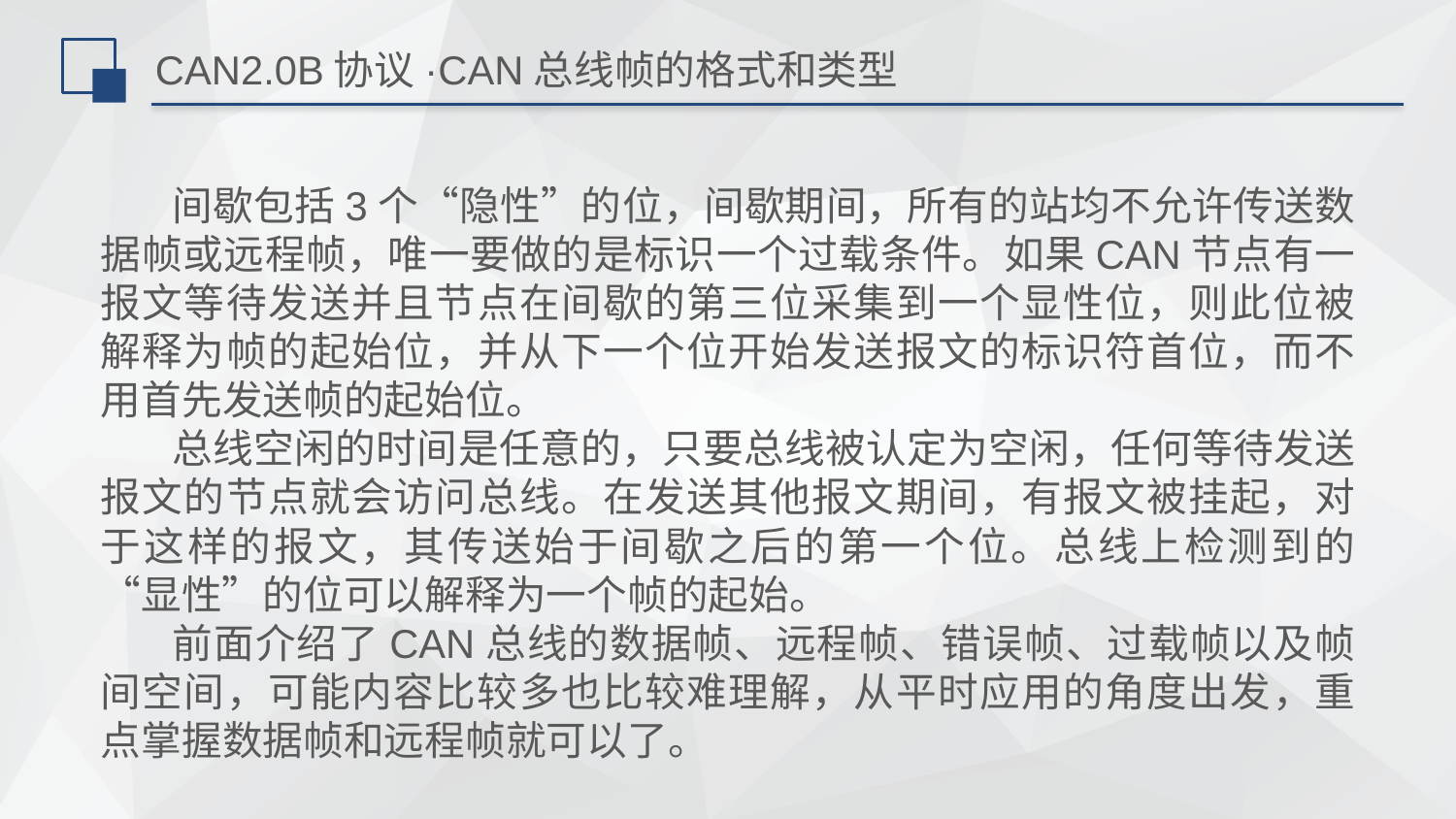

# CAN2.0B协议·CAN总线帧的格式和类型
间歇包括3个“隐性”的位，间歇期间，所有的站均不允许传送数据帧或远程帧，唯一要做的是标识一个过载条件。如果CAN节点有一报文等待发送并且节点在间歇的第三位采集到一个显性位，则此位被解释为帧的起始位，并从下一个位开始发送报文的标识符首位，而不用首先发送帧的起始位。
总线空闲的时间是任意的，只要总线被认定为空闲，任何等待发送报文的节点就会访问总线。在发送其他报文期间，有报文被挂起，对于这样的报文，其传送始于间歇之后的第一个位。总线上检测到的“显性”的位可以解释为一个帧的起始。
前面介绍了CAN总线的数据帧、远程帧、错误帧、过载帧以及帧间空间，可能内容比较多也比较难理解，从平时应用的角度出发，重点掌握数据帧和远程帧就可以了。